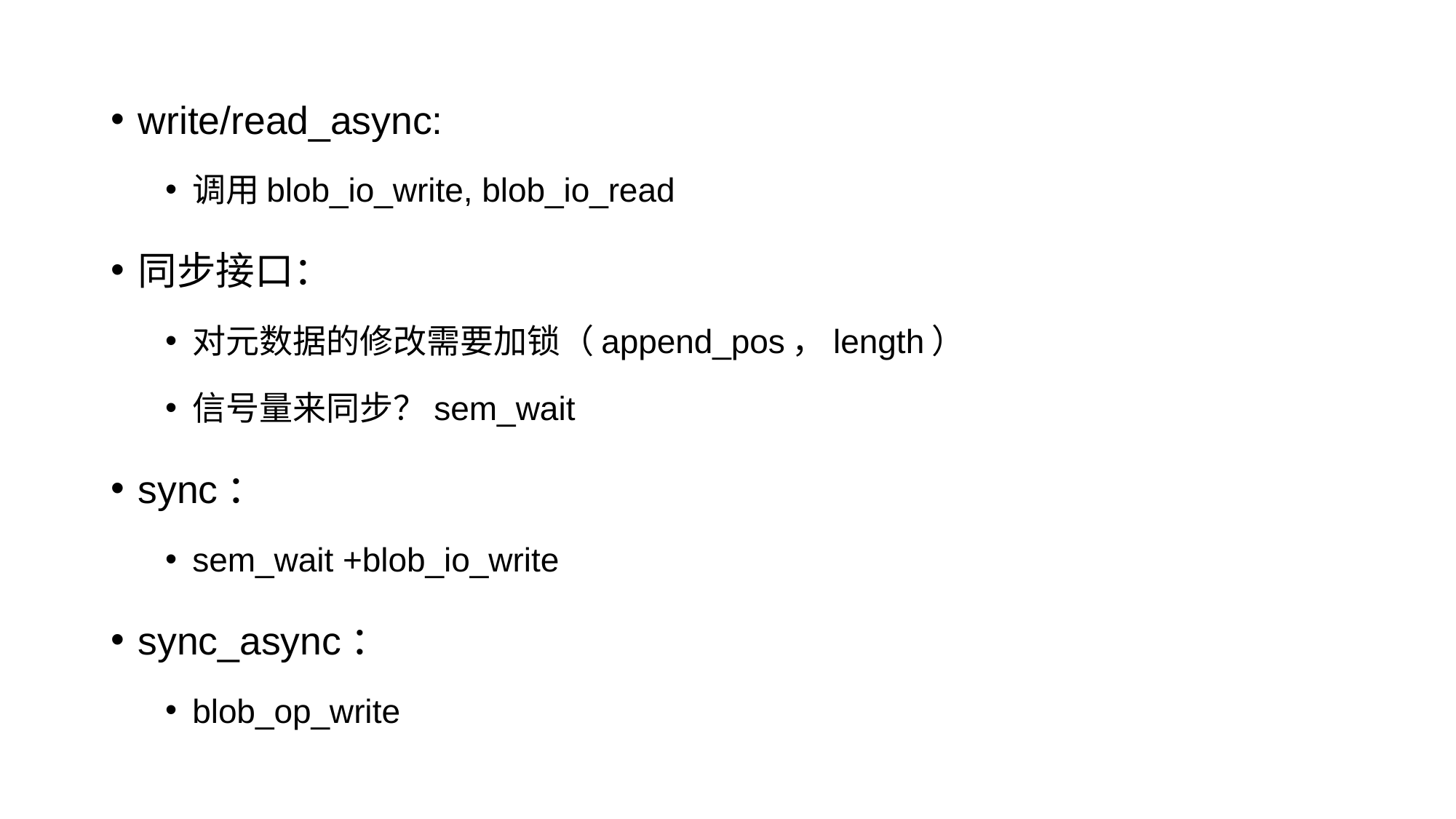

write/read_async:
调用blob_io_write, blob_io_read
同步接口：
对元数据的修改需要加锁（append_pos，length）
信号量来同步？sem_wait
sync：
sem_wait +blob_io_write
sync_async：
blob_op_write